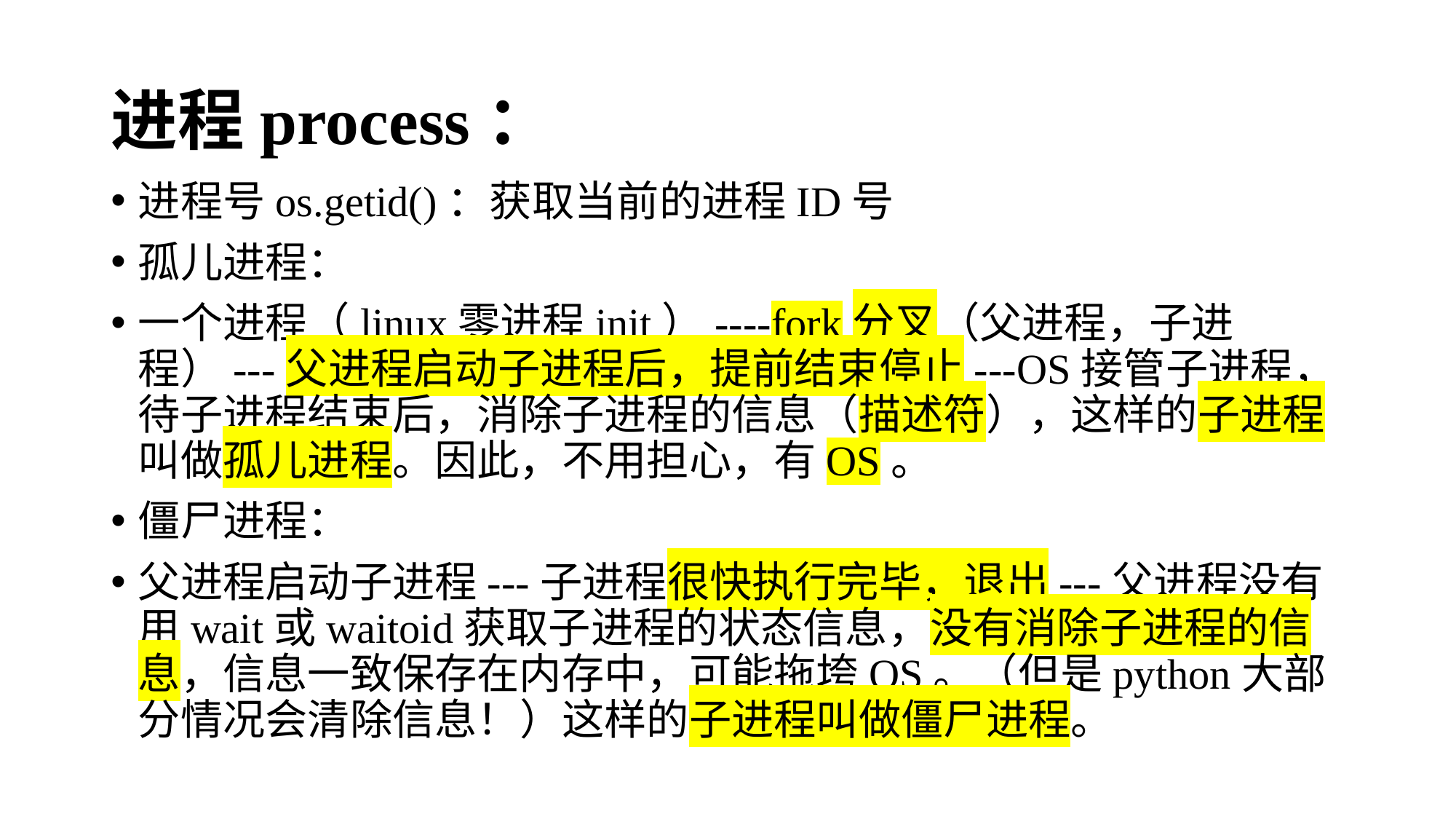

# 进程process：
进程号os.getid()：获取当前的进程ID号
孤儿进程：
一个进程（linux零进程init）----fork分叉（父进程，子进程）---父进程启动子进程后，提前结束停止---OS接管子进程，待子进程结束后，消除子进程的信息（描述符），这样的子进程叫做孤儿进程。因此，不用担心，有OS。
僵尸进程：
父进程启动子进程---子进程很快执行完毕，退出---父进程没有用wait或waitoid获取子进程的状态信息，没有消除子进程的信息，信息一致保存在内存中，可能拖垮OS。（但是python大部分情况会清除信息！）这样的子进程叫做僵尸进程。